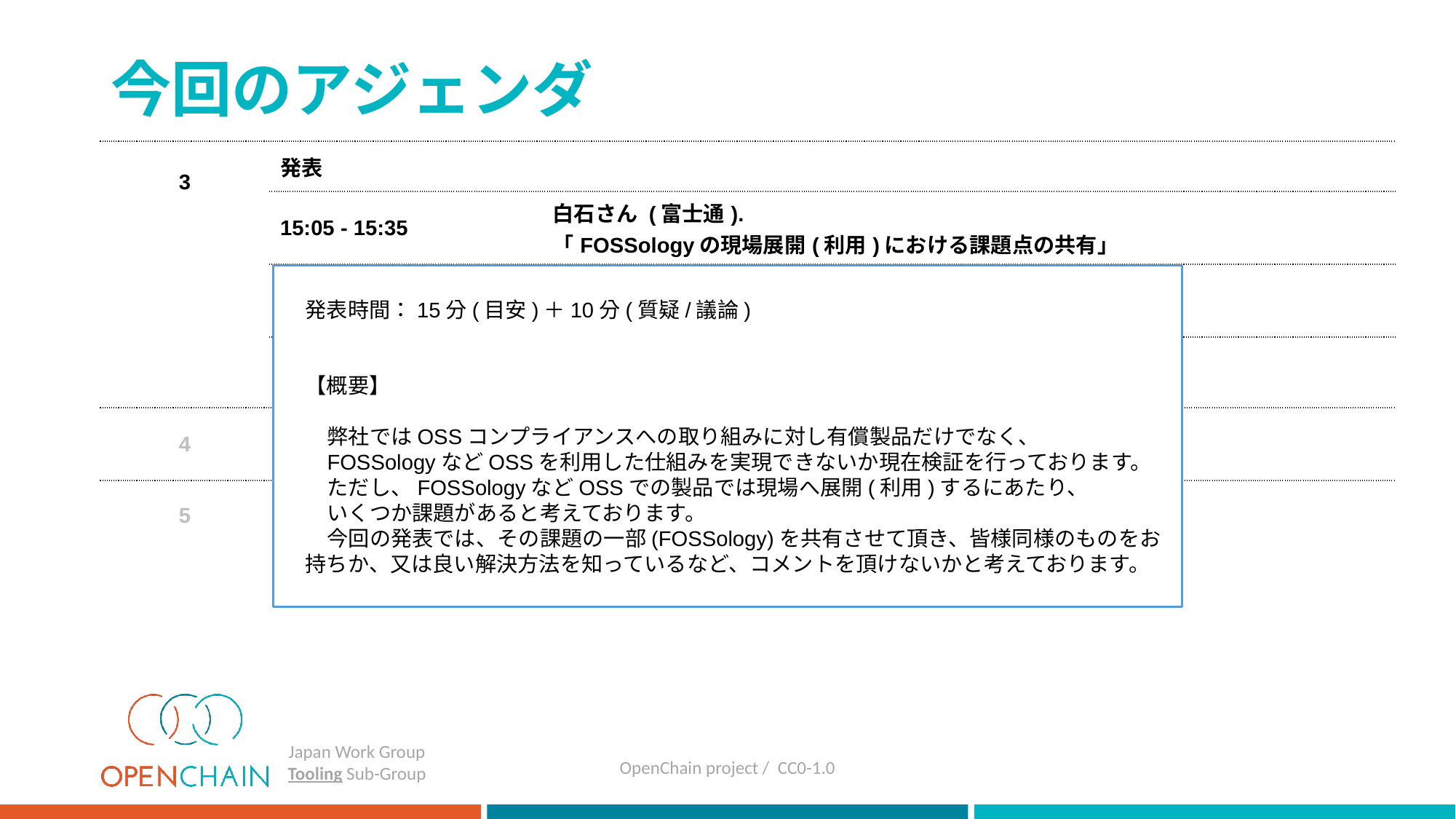

# 今回のアジェンダ
| 3 | 発表 |  |
| --- | --- | --- |
|  | 15:05 - 15:35 | 白石さん (富士通). 「FOSSologyの現場展開(利用)における課題点の共有」 |
|  | 15:50 - 16:20 | 森下さん (日立ソリューションズ). 「(調整中)」 |
|  | 16:20 - 16:30 | その他 (話題のある方) |
| 4 | 16:30 - 16:45 | 今後の Tooling SG の運営について 会日程を決める　(6月22日週など) |
| 5 | 16:45 | 閉会 (残り時間はバッファです。繰り上げ終了の可能性もアリ) |

発表時間：15分(目安)＋10分(質疑/議論)

【概要】

弊社ではOSSコンプライアンスへの取り組みに対し有償製品だけでなく、
FOSSologyなどOSSを利用した仕組みを実現できないか現在検証を行っております。
ただし、FOSSologyなどOSSでの製品では現場へ展開(利用)するにあたり、
いくつか課題があると考えております。
今回の発表では、その課題の一部(FOSSology)を共有させて頂き、皆様同様のものをお持ちか、又は良い解決方法を知っているなど、コメントを頂けないかと考えております。

OpenChain project /  CC0-1.0